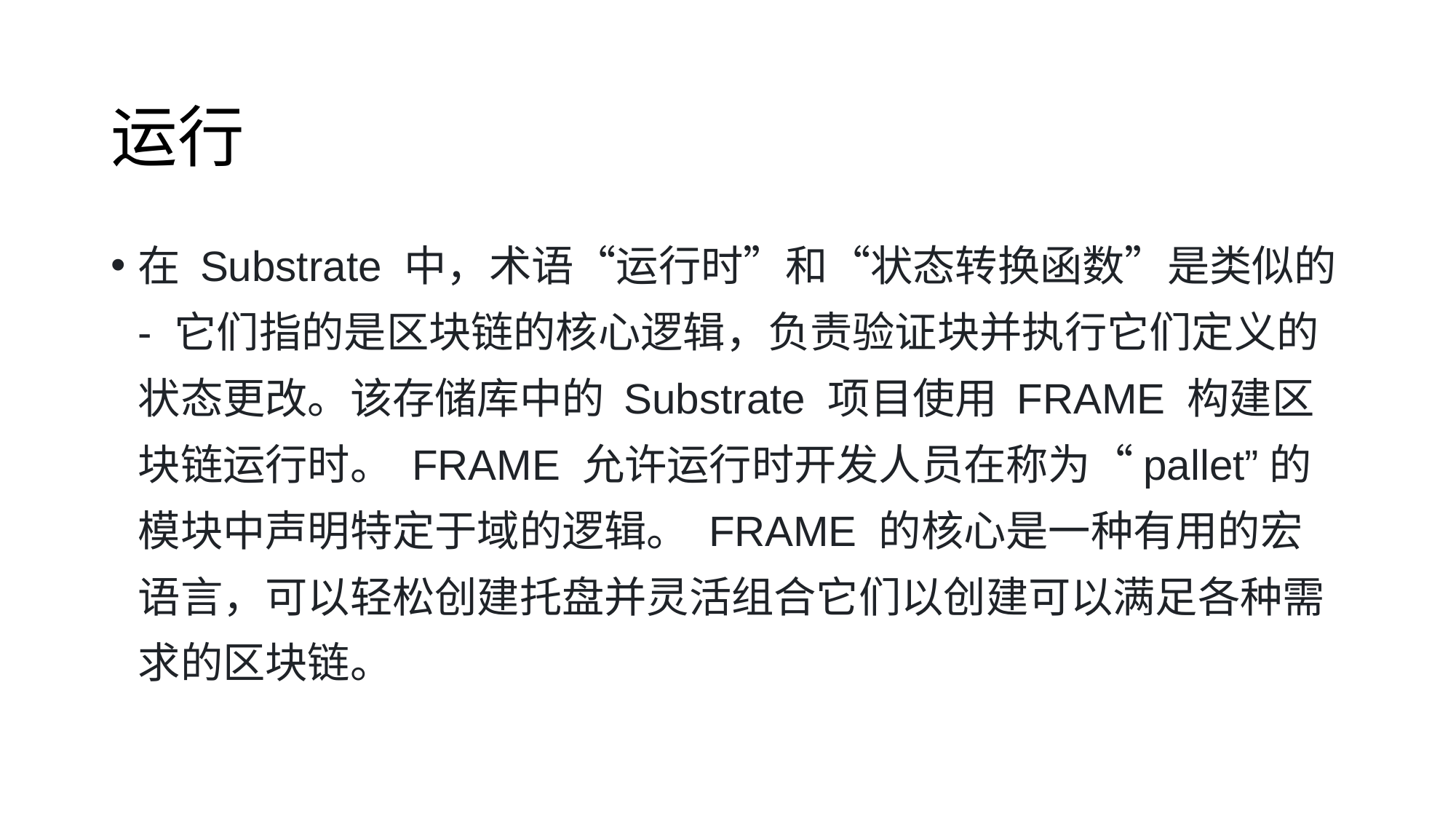

# 运行
在 Substrate 中，术语“运行时”和“状态转换函数”是类似的 - 它们指的是区块链的核心逻辑，负责验证块并执行它们定义的状态更改。该存储库中的 Substrate 项目使用 FRAME 构建区块链运行时。 FRAME 允许运行时开发人员在称为“pallet”的模块中声明特定于域的逻辑。 FRAME 的核心是一种有用的宏语言，可以轻松创建托盘并灵活组合它们以创建可以满足各种需求的区块链。